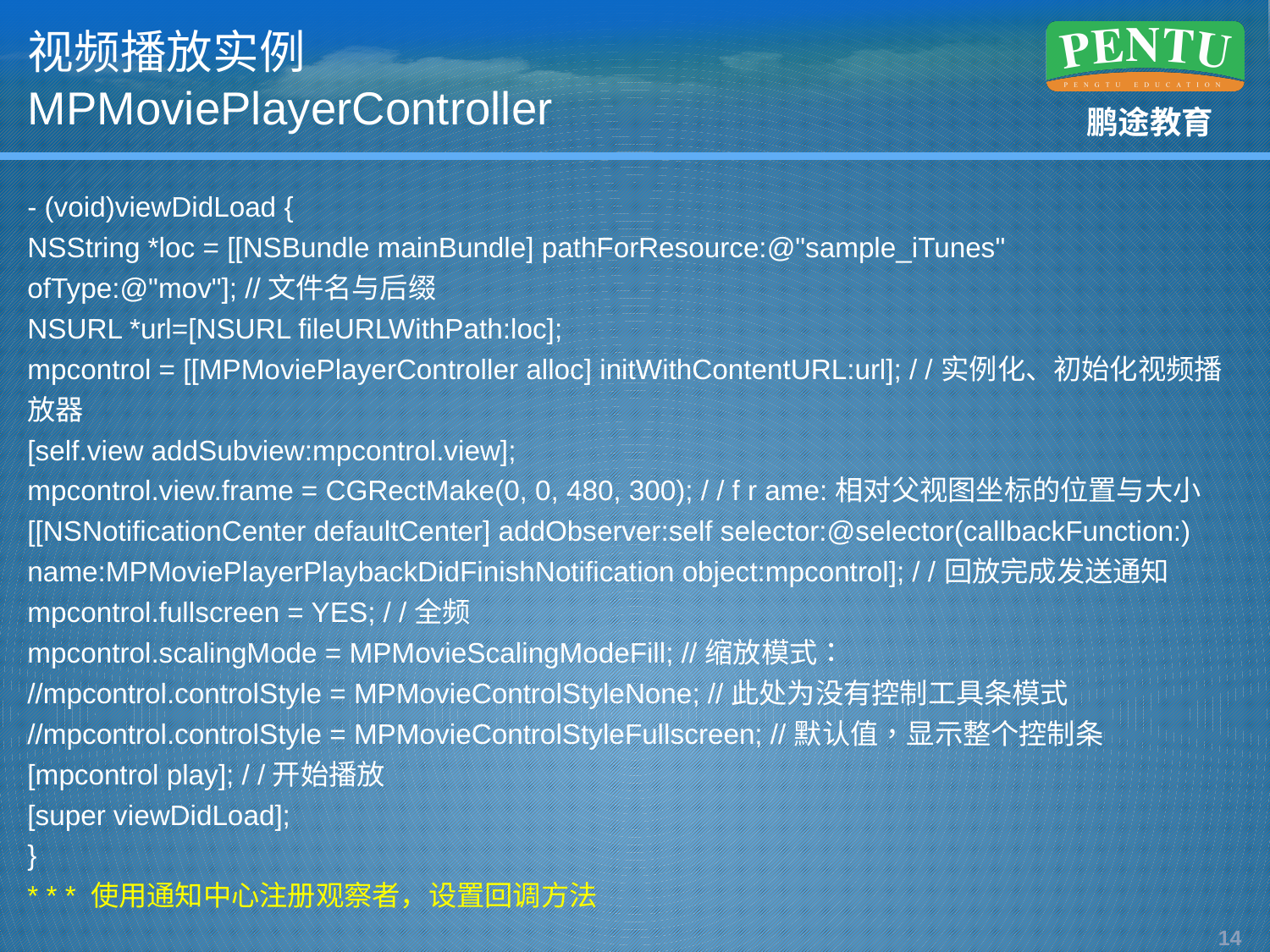

# 视频播放实例 MPMoviePlayerController
- (void)viewDidLoad {
NSString *loc = [[NSBundle mainBundle] pathForResource:@"sample_iTunes" ofType:@"mov"]; //文件名与后缀
NSURL *url=[NSURL fileURLWithPath:loc];
mpcontrol = [[MPMoviePlayerController alloc] initWithContentURL:url]; / /实例化、初始化视频播放器
[self.view addSubview:mpcontrol.view];
mpcontrol.view.frame = CGRectMake(0, 0, 480, 300); / / f r ame:相对父视图坐标的位置与大小
[[NSNotificationCenter defaultCenter] addObserver:self selector:@selector(callbackFunction:)
name:MPMoviePlayerPlaybackDidFinishNotification object:mpcontrol]; / /回放完成发送通知
mpcontrol.fullscreen = YES; / /全频
mpcontrol.scalingMode = MPMovieScalingModeFill; //缩放模式：
//mpcontrol.controlStyle = MPMovieControlStyleNone; //此处为没有控制工具条模式
//mpcontrol.controlStyle = MPMovieControlStyleFullscreen; //默认值，显示整个控制条
[mpcontrol play]; / /开始播放
[super viewDidLoad];
}
* * * 使用通知中心注册观察者，设置回调方法
14